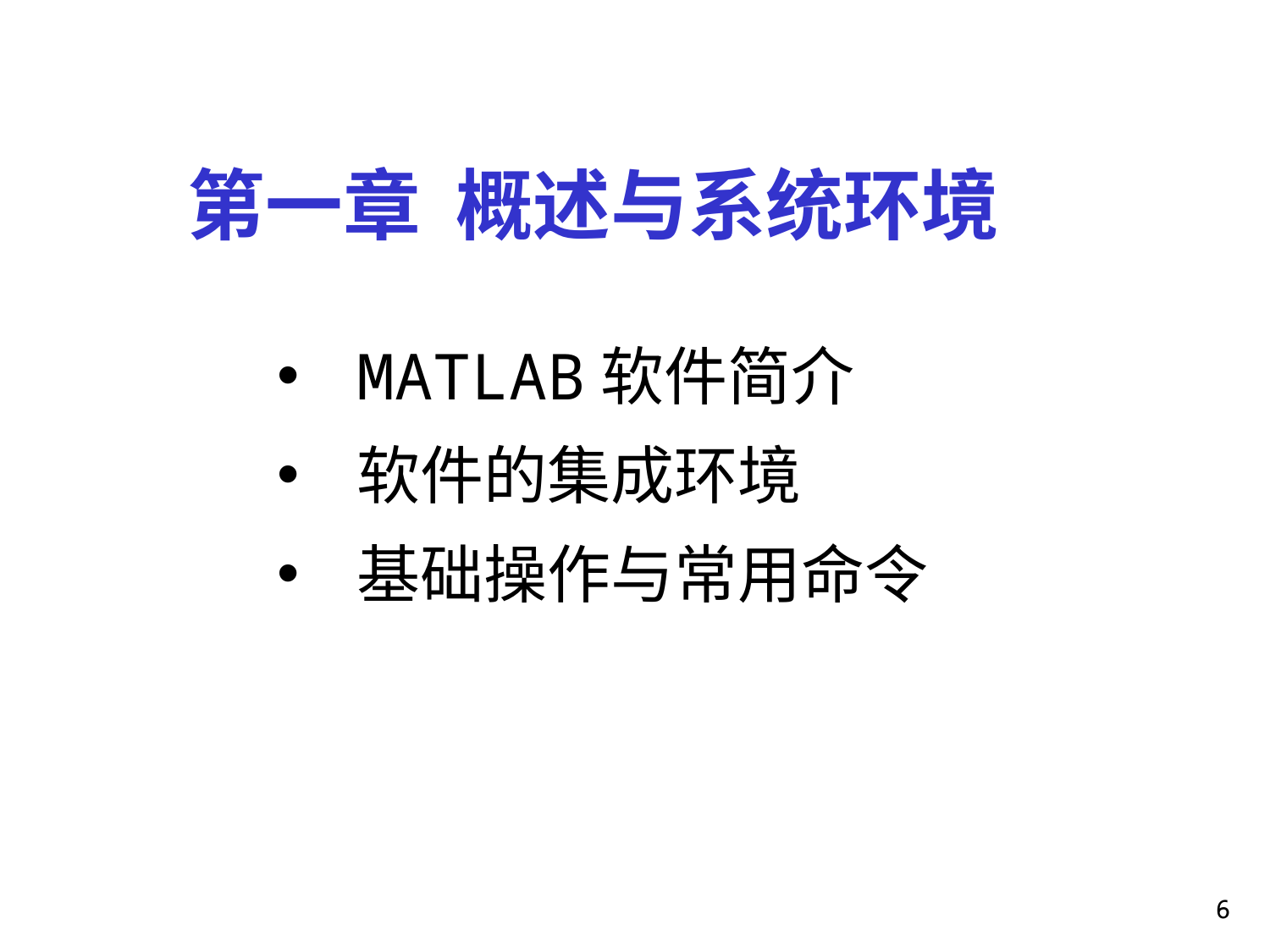

# 第一章  概述与系统环境
MATLAB软件简介
软件的集成环境
基础操作与常用命令
6